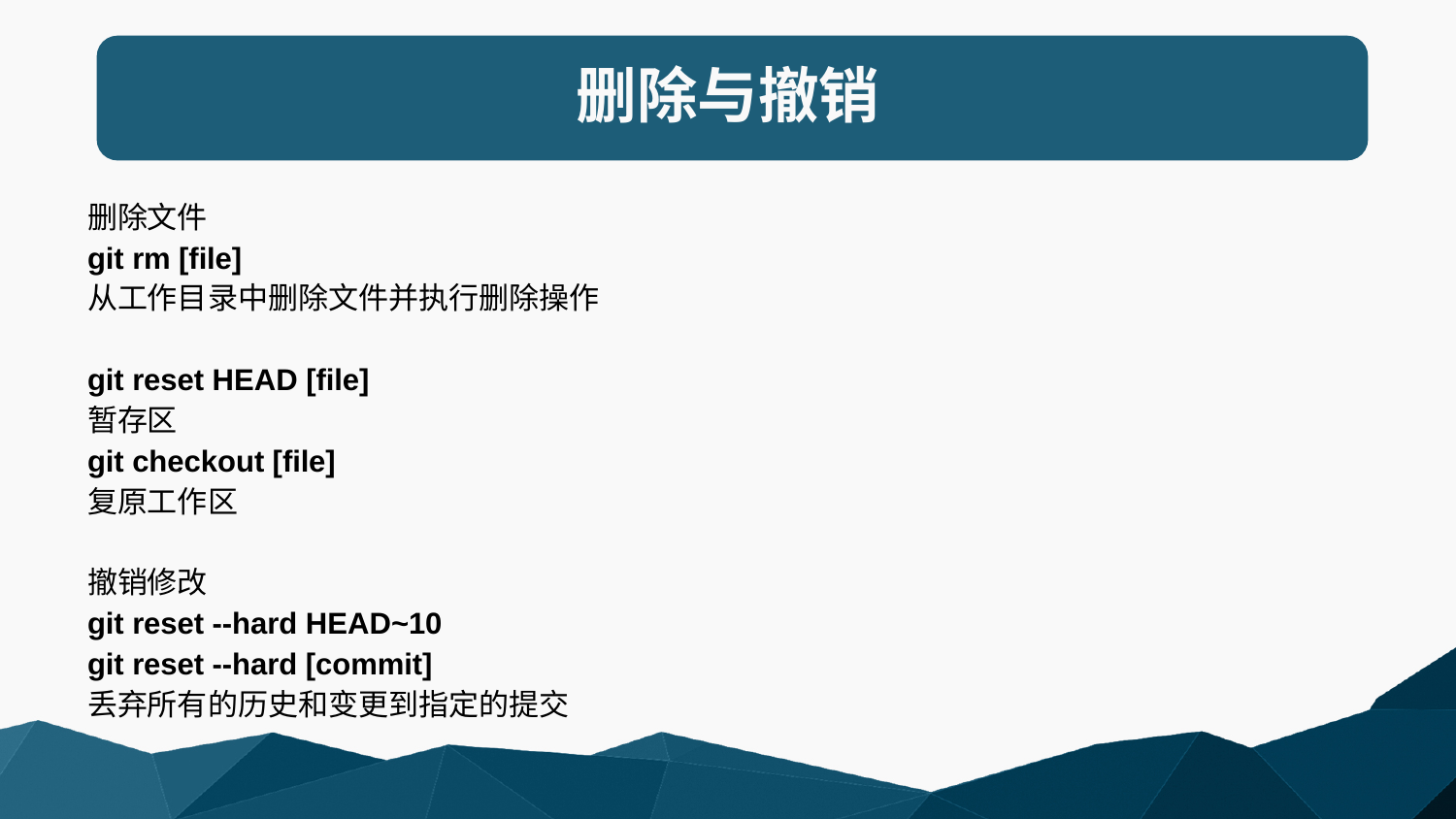

# 删除与撤销
删除文件
git rm [file]
从工作目录中删除文件并执行删除操作

git reset HEAD [file]
暂存区
git checkout [file]
复原工作区

撤销修改
git reset --hard HEAD~10
git reset --hard [commit]
丢弃所有的历史和变更到指定的提交